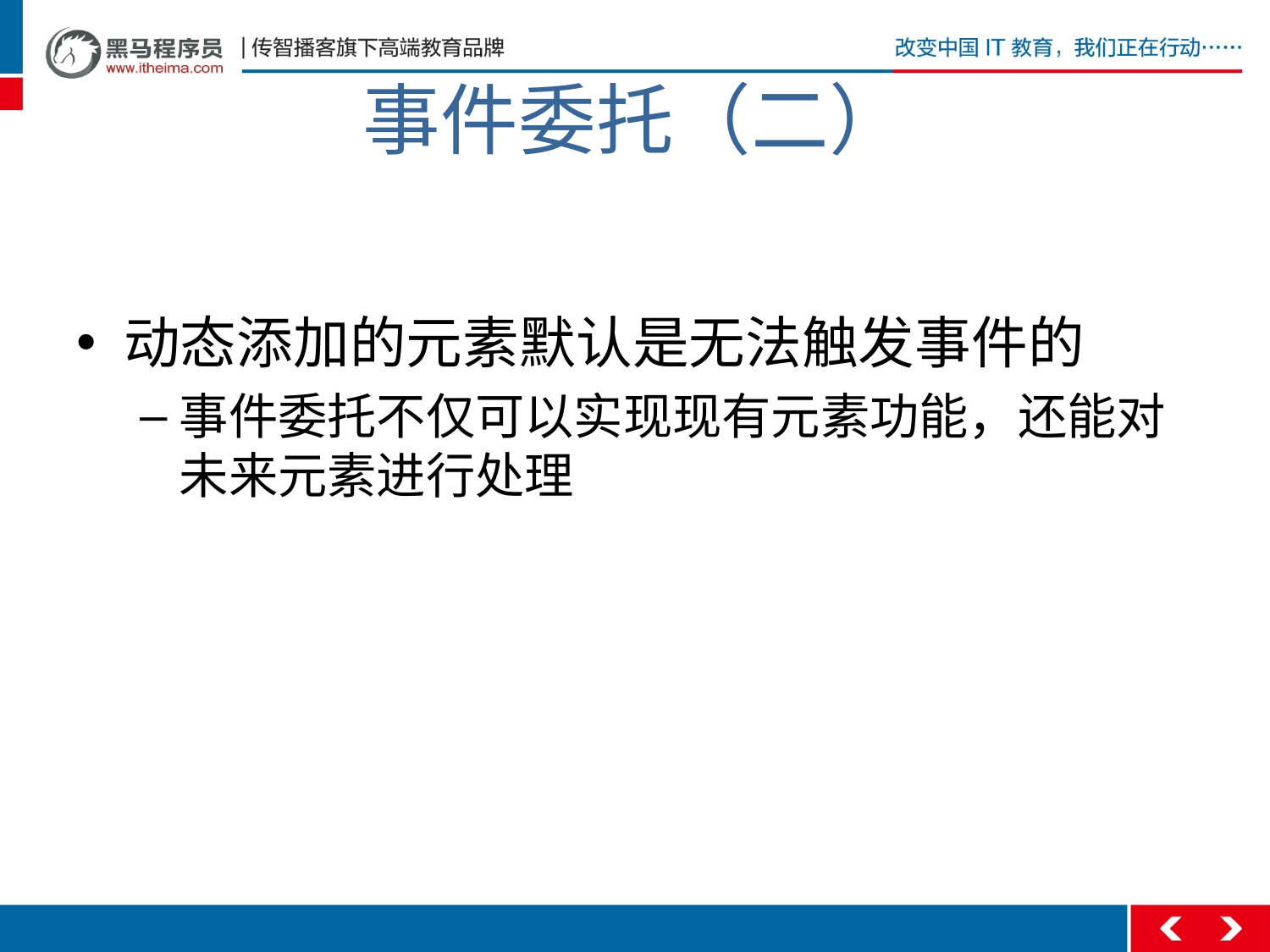

事件委托（二）

动态添加的元素默认是无法触发事件的
事件委托不仅可以实现现有元素功能，还能对未来元素进行处理